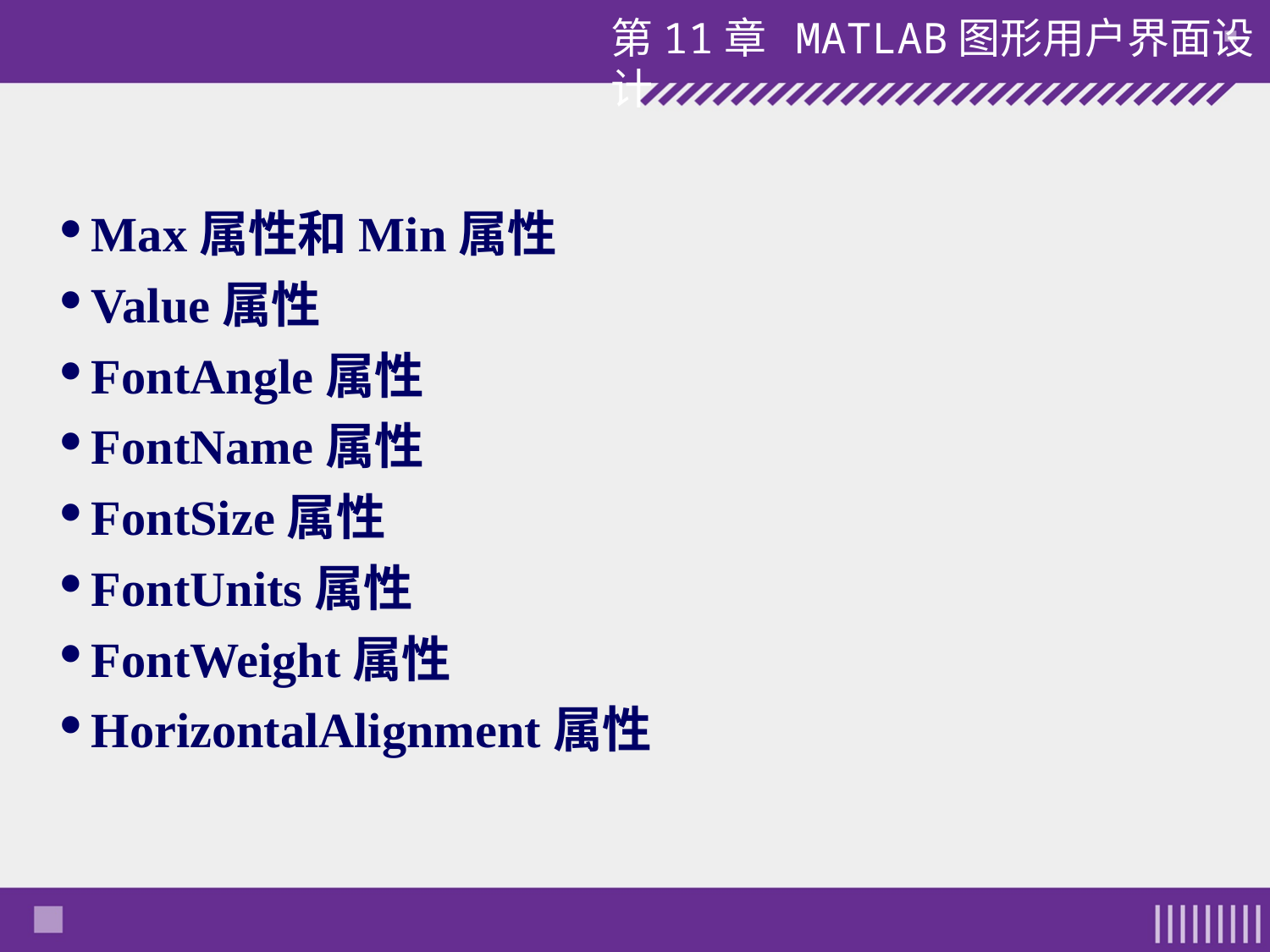

Max属性和Min属性
Value属性
FontAngle属性
FontName属性
FontSize属性
FontUnits属性
FontWeight属性
HorizontalAlignment属性